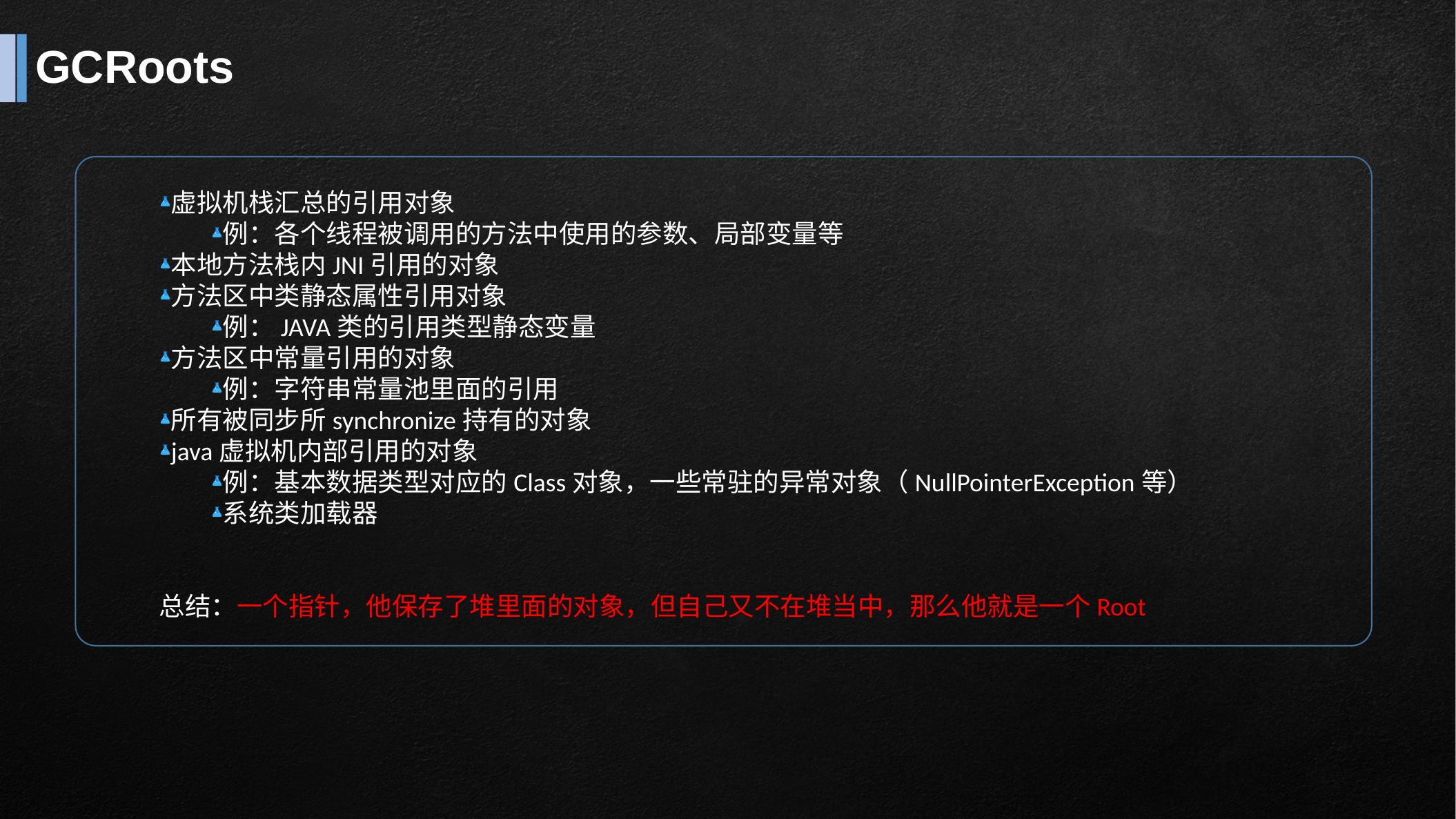

# GCRoots

虚拟机栈汇总的引用对象
例：各个线程被调用的方法中使用的参数、局部变量等
本地方法栈内JNI引用的对象
方法区中类静态属性引用对象
例：JAVA类的引用类型静态变量
方法区中常量引用的对象
例：字符串常量池里面的引用
所有被同步所synchronize持有的对象
java虚拟机内部引用的对象
例：基本数据类型对应的Class对象，一些常驻的异常对象（NullPointerException等）
系统类加载器

总结：一个指针，他保存了堆里面的对象，但自己又不在堆当中，那么他就是一个Root